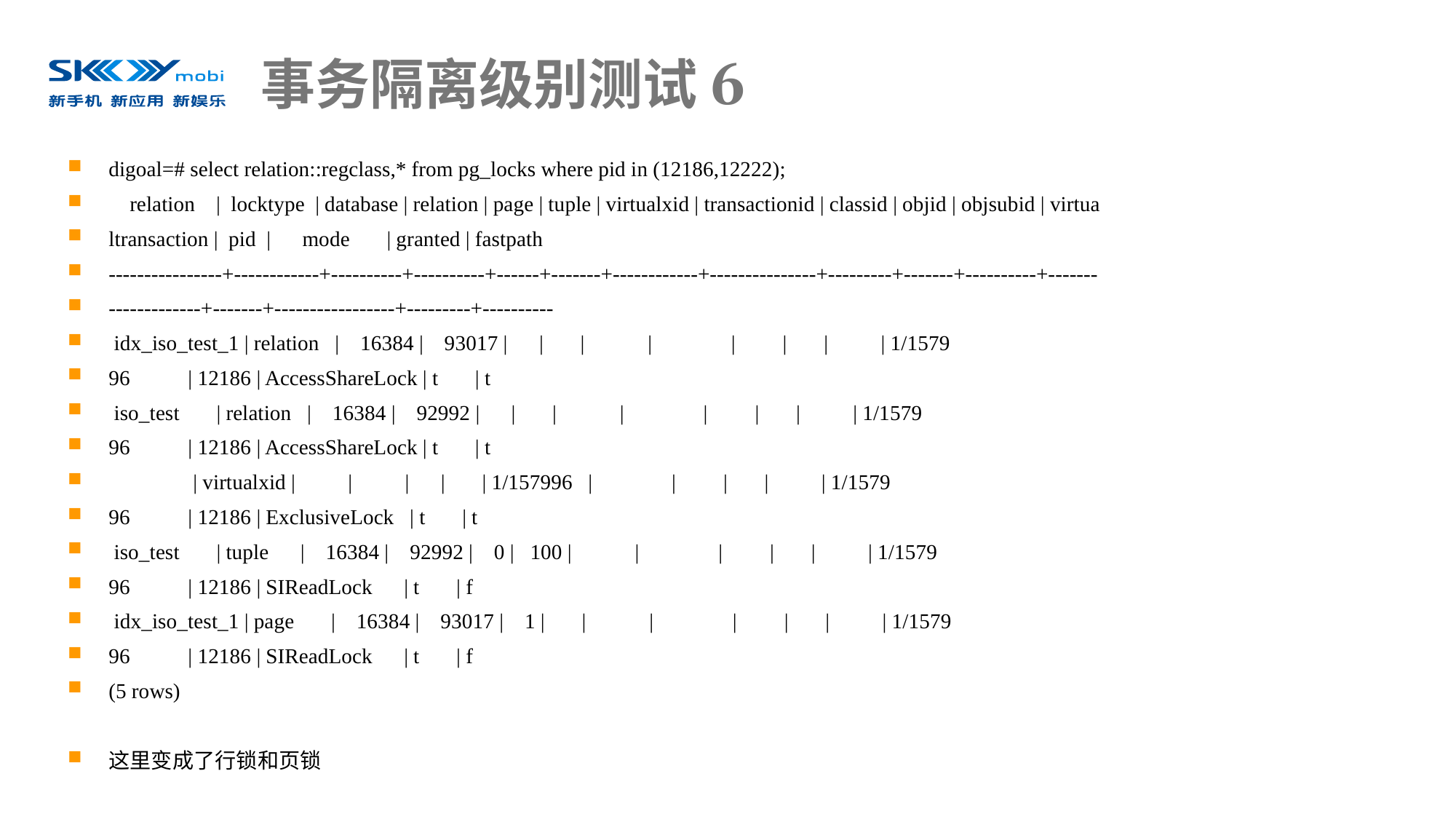

# 事务隔离级别测试6
digoal=# select relation::regclass,* from pg_locks where pid in (12186,12222);
    relation    |  locktype  | database | relation | page | tuple | virtualxid | transactionid | classid | objid | objsubid | virtua
ltransaction |  pid  |      mode       | granted | fastpath
----------------+------------+----------+----------+------+-------+------------+---------------+---------+-------+----------+-------
-------------+-------+-----------------+---------+----------
 idx_iso_test_1 | relation   |    16384 |    93017 |      |       |            |               |         |       |          | 1/1579
96           | 12186 | AccessShareLock | t       | t
 iso_test       | relation   |    16384 |    92992 |      |       |            |               |         |       |          | 1/1579
96           | 12186 | AccessShareLock | t       | t
                | virtualxid |          |          |      |       | 1/157996   |               |         |       |          | 1/1579
96           | 12186 | ExclusiveLock   | t       | t
 iso_test       | tuple      |    16384 |    92992 |    0 |   100 |            |               |         |       |          | 1/1579
96           | 12186 | SIReadLock      | t       | f
 idx_iso_test_1 | page       |    16384 |    93017 |    1 |       |            |               |         |       |          | 1/1579
96           | 12186 | SIReadLock      | t       | f
(5 rows)

这里变成了行锁和页锁